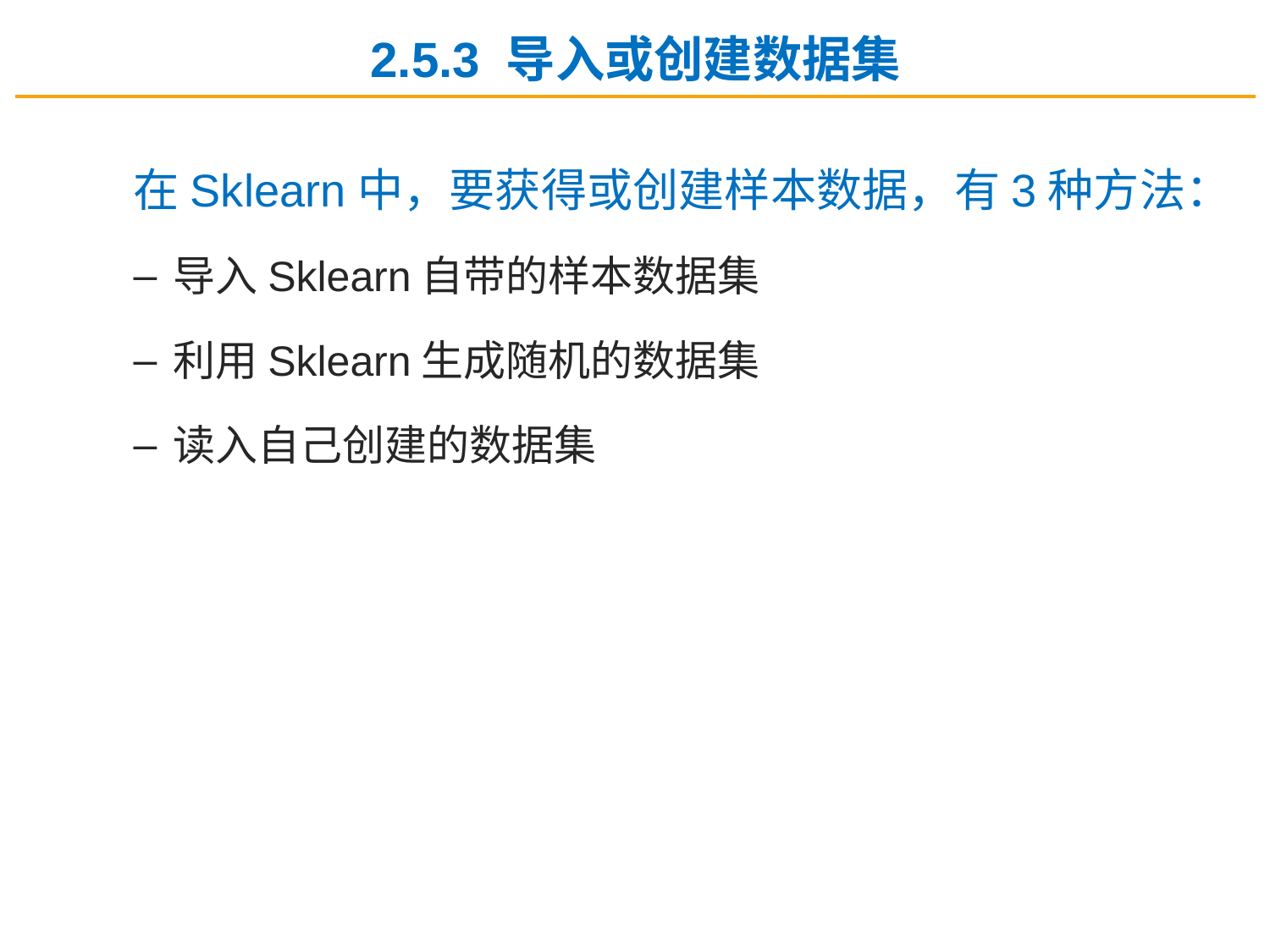

2.5.3 导入或创建数据集
在Sklearn中，要获得或创建样本数据，有3种方法：
导入Sklearn自带的样本数据集
利用Sklearn生成随机的数据集
读入自己创建的数据集